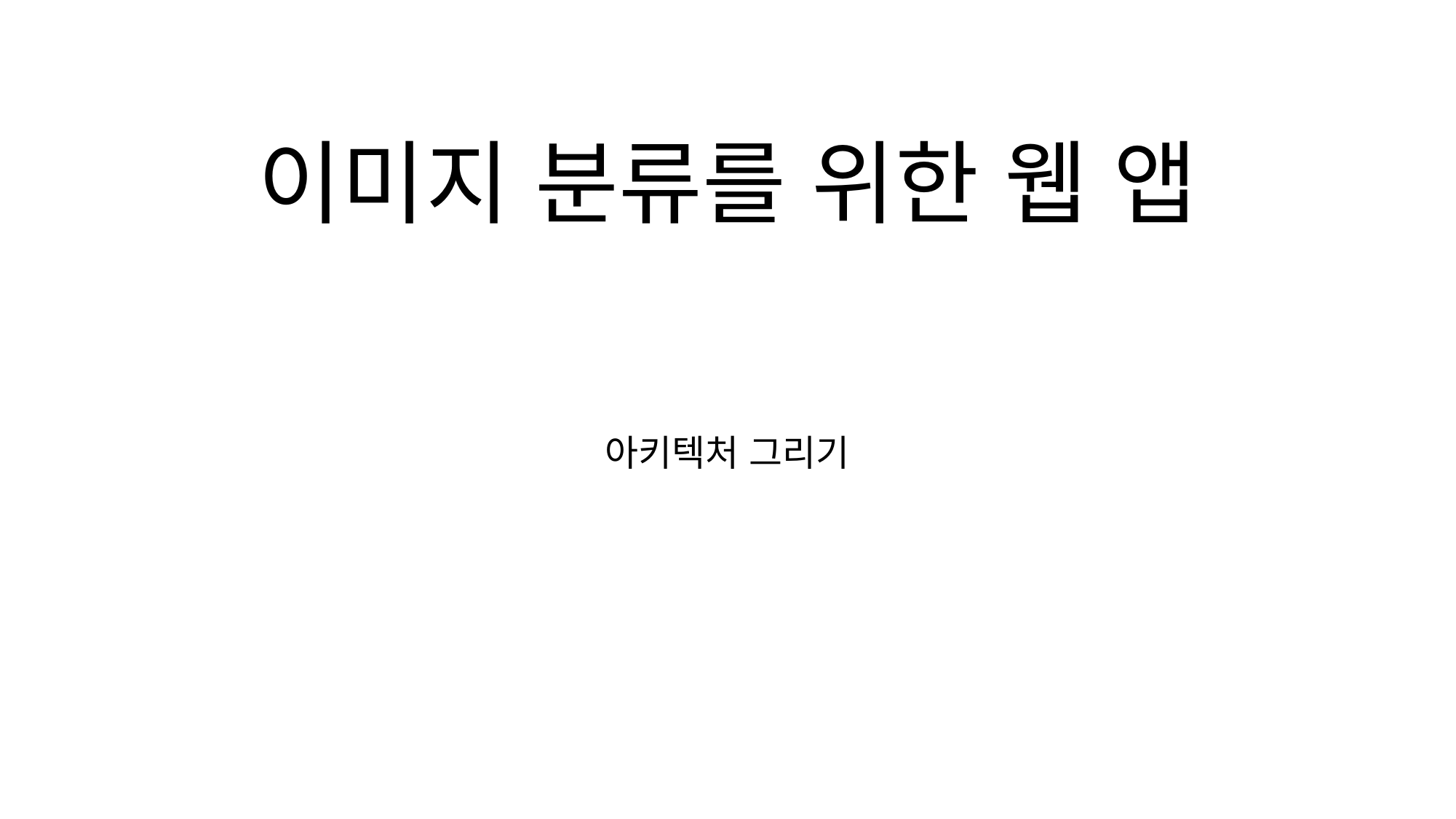

# 이미지 분류를 위한 웹 앱
아키텍처 그리기